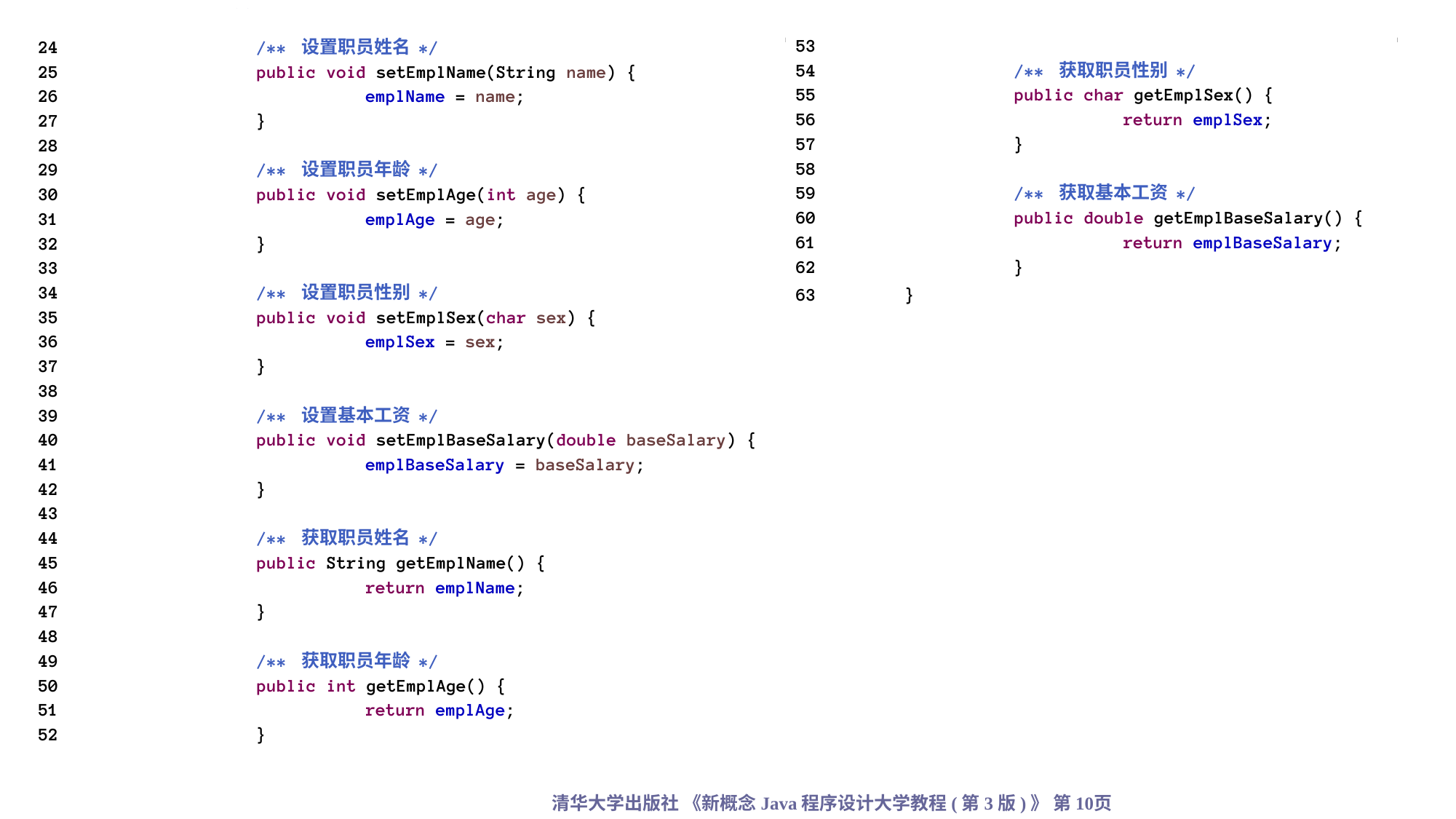

53
54		/** 获取职员性别 */
55		public char getEmplSex() {
56			return emplSex;
57		}
58
59		/** 获取基本工资 */
60		public double getEmplBaseSalary() {
61			return emplBaseSalary;
62		}
63	}

24		/** 设置职员姓名 */
25		public void setEmplName(String name) {
26			emplName = name;
27		}
28
29		/** 设置职员年龄 */
30		public void setEmplAge(int age) {
31			emplAge = age;
32		}
33
34		/** 设置职员性别 */
35		public void setEmplSex(char sex) {
36			emplSex = sex;
37		}
38
39		/** 设置基本工资 */
40		public void setEmplBaseSalary(double baseSalary) {
41			emplBaseSalary = baseSalary;
42		}
43
44		/** 获取职员姓名 */
45		public String getEmplName() {
46			return emplName;
47		}
48
49		/** 获取职员年龄 */
50		public int getEmplAge() {
51			return emplAge;
52		}